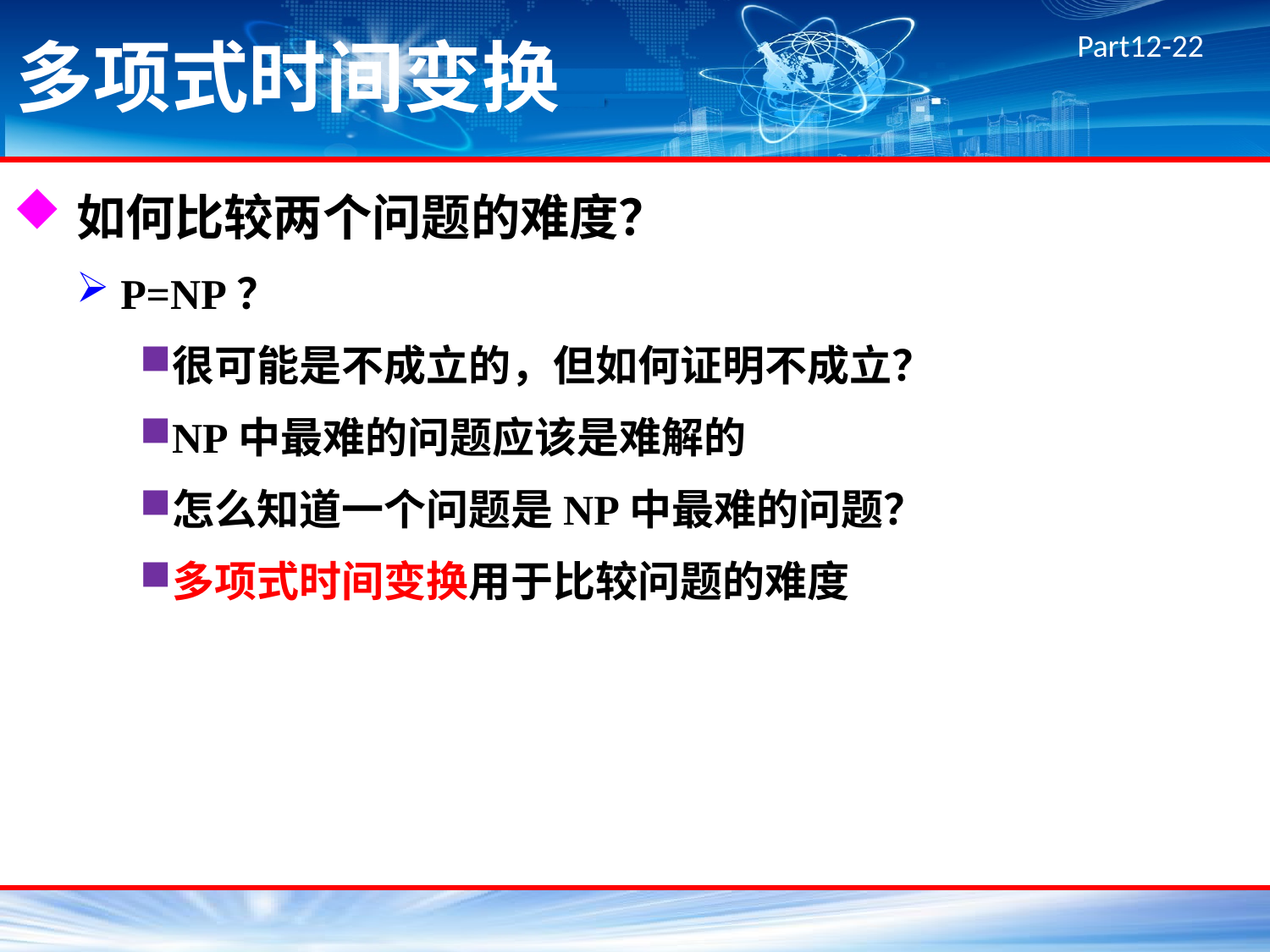

# 多项式时间变换
如何比较两个问题的难度？
 P=NP？
很可能是不成立的，但如何证明不成立？
NP中最难的问题应该是难解的
怎么知道一个问题是NP中最难的问题？
多项式时间变换用于比较问题的难度